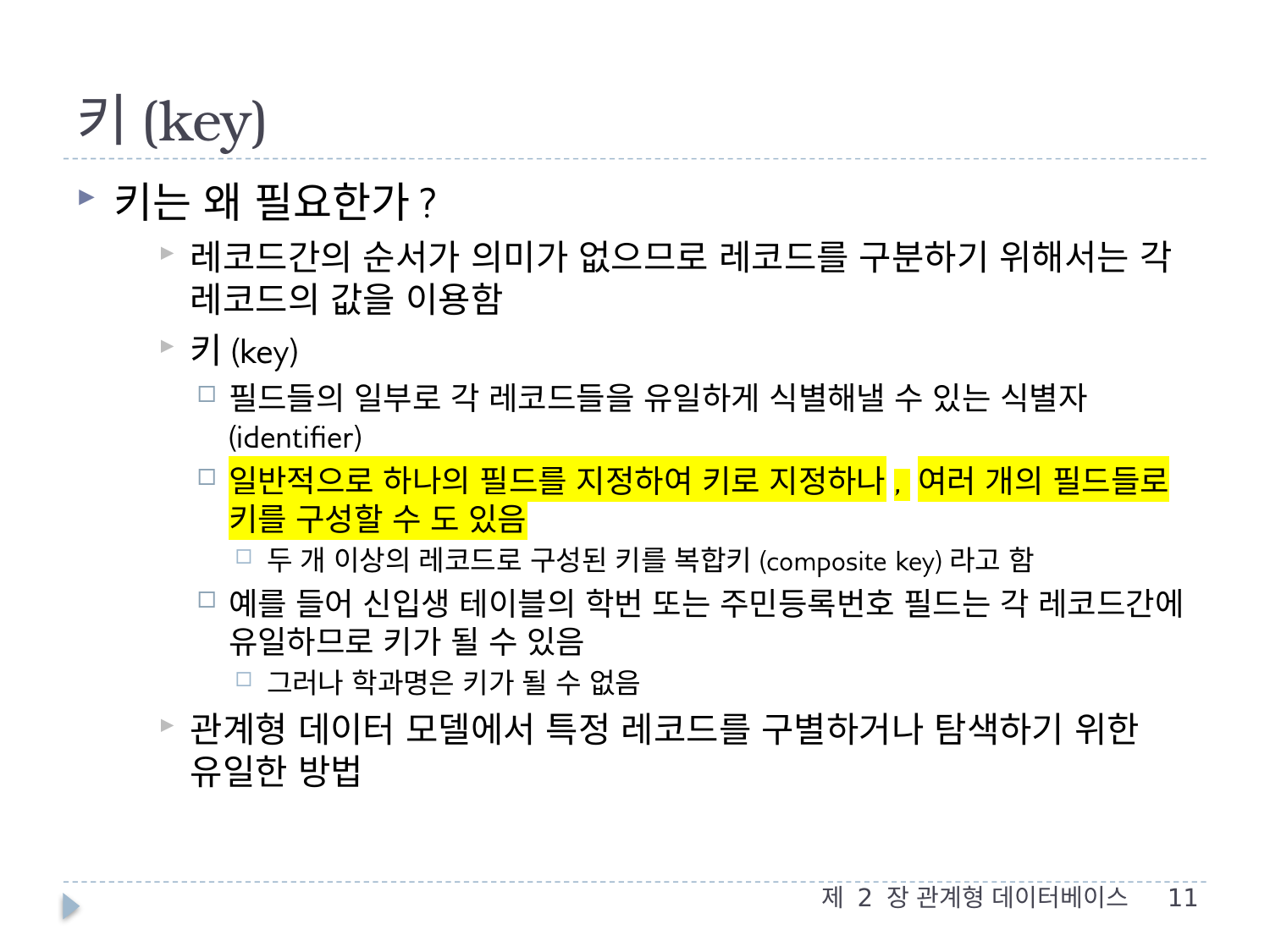

# 키(key)
키는 왜 필요한가?
레코드간의 순서가 의미가 없으므로 레코드를 구분하기 위해서는 각 레코드의 값을 이용함
키(key)
필드들의 일부로 각 레코드들을 유일하게 식별해낼 수 있는 식별자(identifier)
일반적으로 하나의 필드를 지정하여 키로 지정하나, 여러 개의 필드들로 키를 구성할 수 도 있음
두 개 이상의 레코드로 구성된 키를 복합키(composite key)라고 함
예를 들어 신입생 테이블의 학번 또는 주민등록번호 필드는 각 레코드간에 유일하므로 키가 될 수 있음
그러나 학과명은 키가 될 수 없음
관계형 데이터 모델에서 특정 레코드를 구별하거나 탐색하기 위한 유일한 방법
제 2 장 관계형 데이터베이스
11